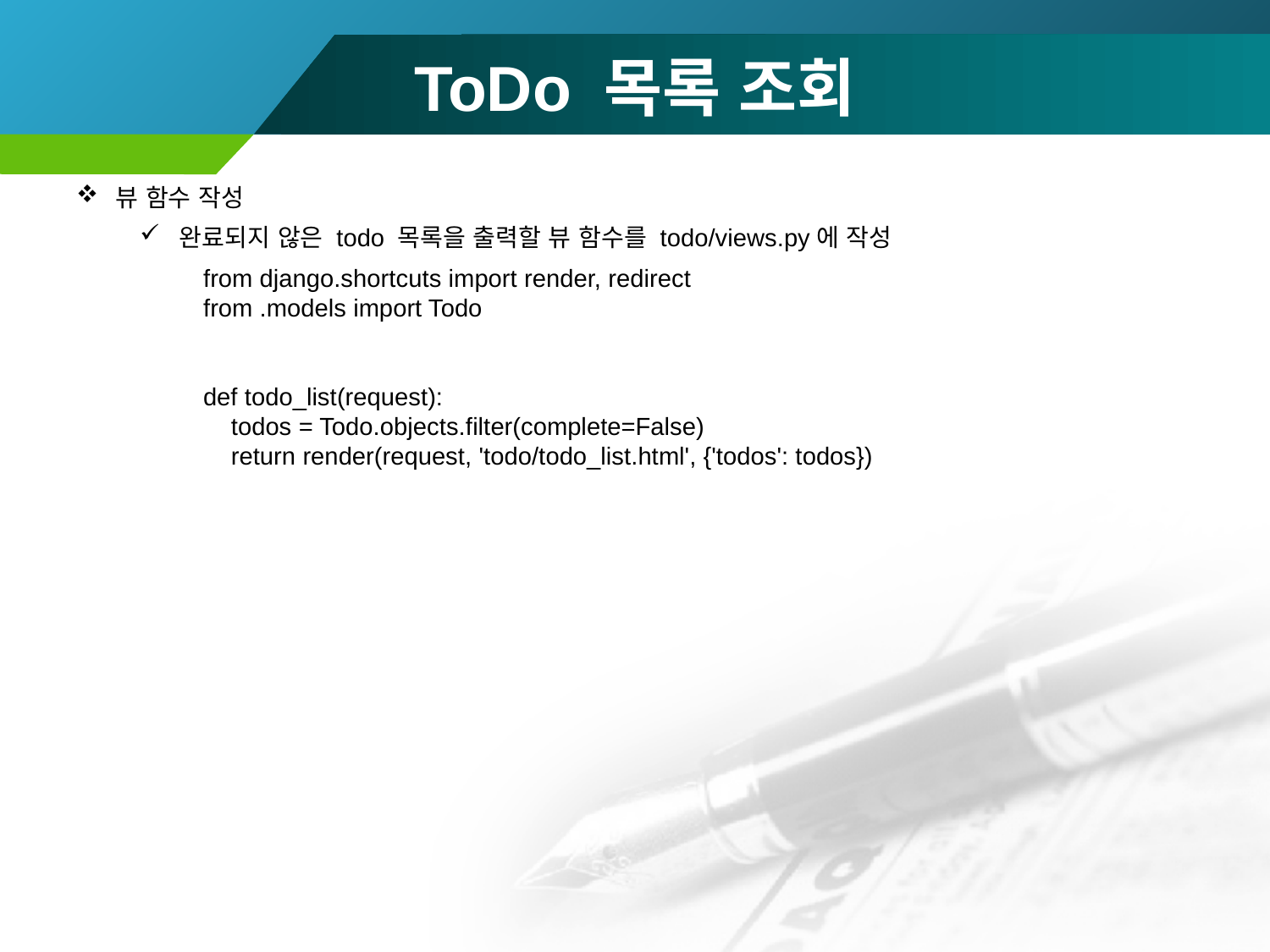

# ToDo 목록 조회
뷰 함수 작성
완료되지 않은 todo 목록을 출력할 뷰 함수를 todo/views.py에 작성
from django.shortcuts import render, redirect
from .models import Todo

def todo_list(request):
    todos = Todo.objects.filter(complete=False)
    return render(request, 'todo/todo_list.html', {'todos': todos})